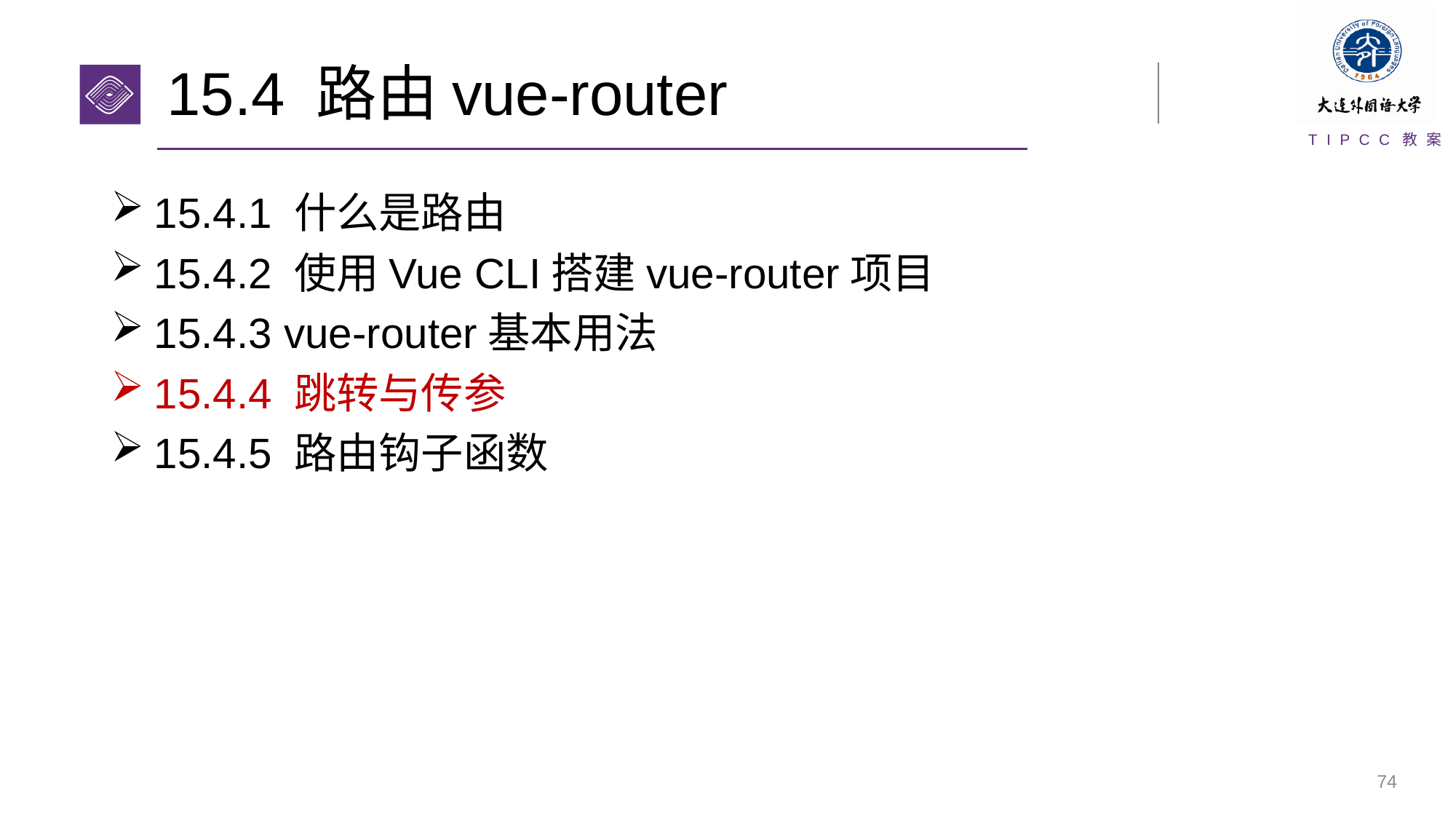

# 15.4 路由vue-router
15.4.1 什么是路由
15.4.2 使用Vue CLI搭建vue-router项目
15.4.3 vue-router基本用法
15.4.4 跳转与传参
15.4.5 路由钩子函数
74